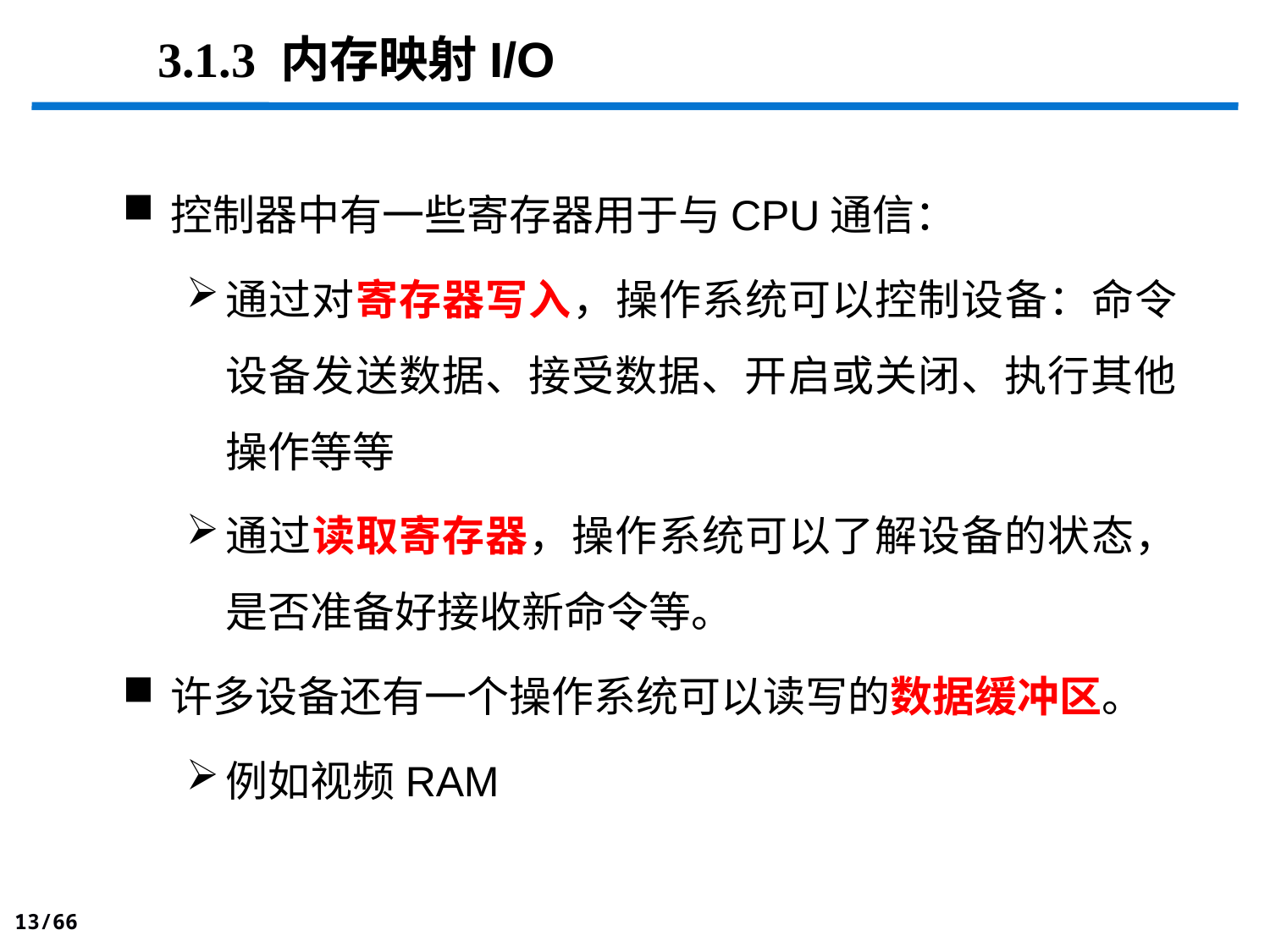

3.1.3 内存映射I/O
控制器中有一些寄存器用于与CPU通信：
通过对寄存器写入，操作系统可以控制设备：命令设备发送数据、接受数据、开启或关闭、执行其他操作等等
通过读取寄存器，操作系统可以了解设备的状态，是否准备好接收新命令等。
许多设备还有一个操作系统可以读写的数据缓冲区。
例如视频RAM